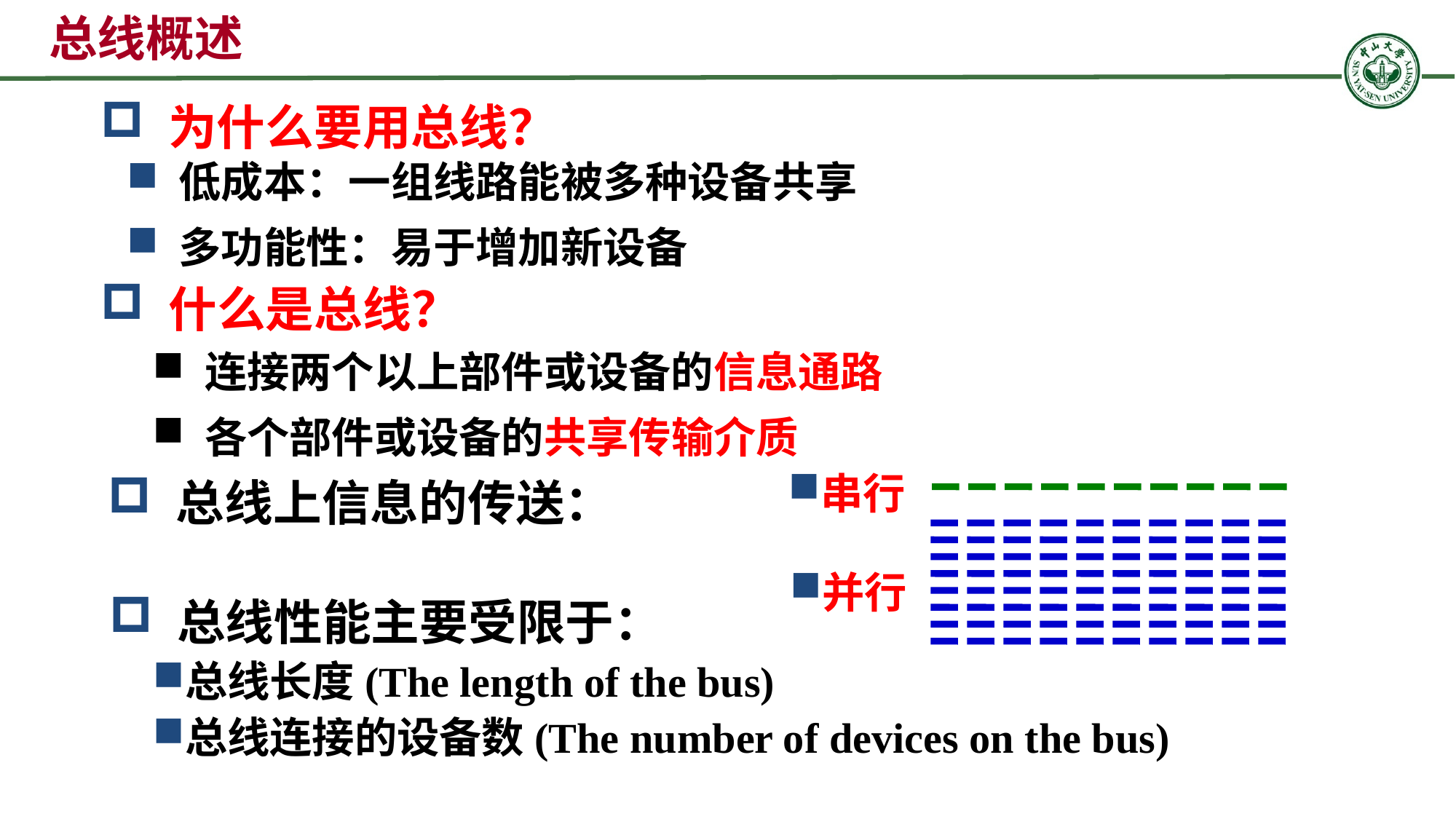

总线概述
 为什么要用总线？
 低成本：一组线路能被多种设备共享
 多功能性：易于增加新设备
 什么是总线？
 连接两个以上部件或设备的信息通路
 各个部件或设备的共享传输介质
串行
 总线上信息的传送：

并行
 总线性能主要受限于：
总线长度(The length of the bus)
总线连接的设备数(The number of devices on the bus)